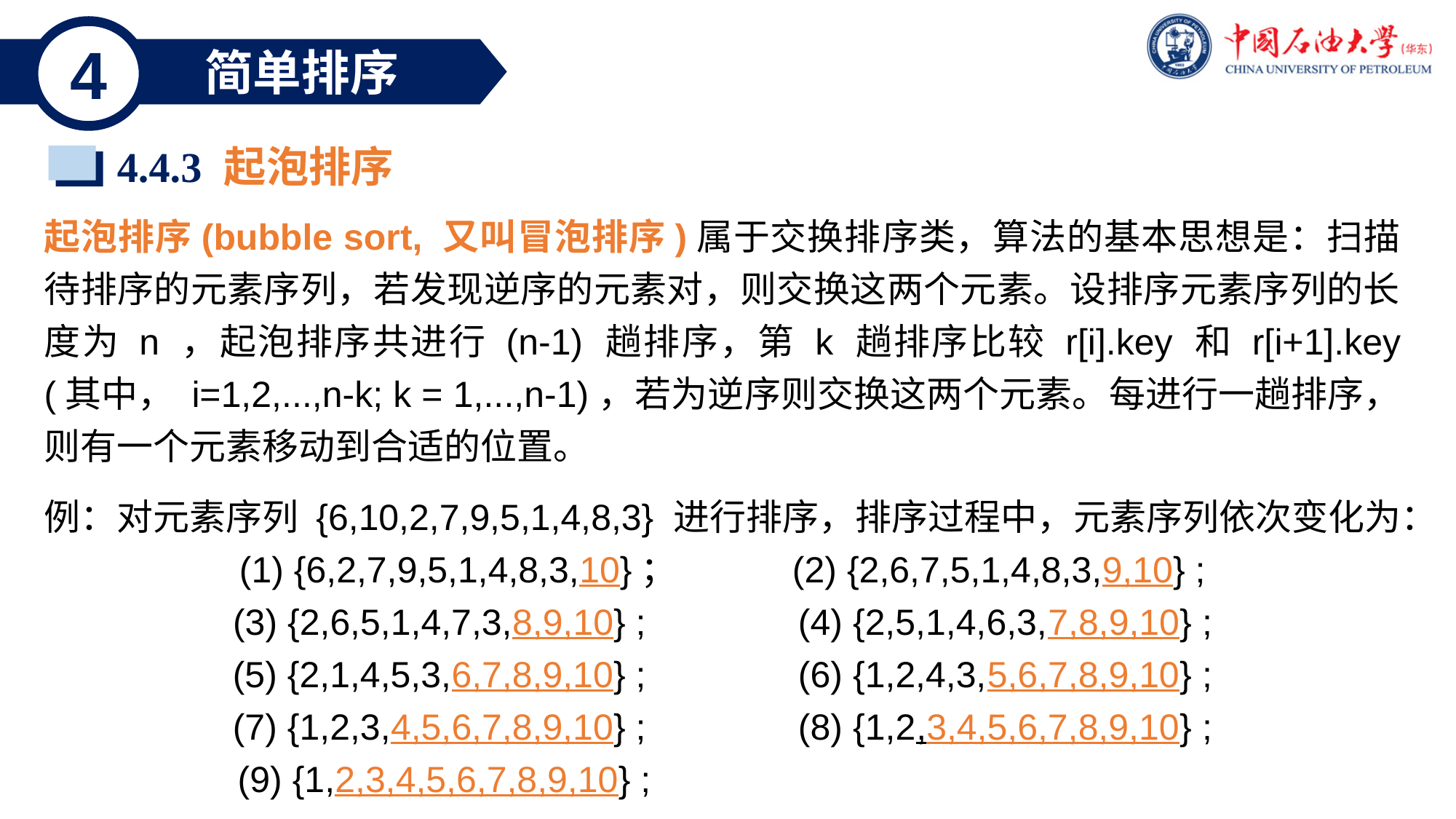

4
简单排序
4.4.3 起泡排序

起泡排序(bubble sort, 又叫冒泡排序)属于交换排序类，算法的基本思想是：扫描待排序的元素序列，若发现逆序的元素对，则交换这两个元素。设排序元素序列的长度为 n ，起泡排序共进行 (n-1) 趟排序，第 k 趟排序比较 r[i].key 和 r[i+1].key (其中， i=1,2,...,n-k; k = 1,...,n-1)，若为逆序则交换这两个元素。每进行一趟排序，则有一个元素移动到合适的位置。
例：对元素序列 {6,10,2,7,9,5,1,4,8,3} 进行排序，排序过程中，元素序列依次变化为：
{6,2,7,9,5,1,4,8,3,10}；             (2) {2,6,7,5,1,4,8,3,9,10} ;
(3) {2,6,5,1,4,7,3,8,9,10} ;               (4) {2,5,1,4,6,3,7,8,9,10} ;
(5) {2,1,4,5,3,6,7,8,9,10} ;               (6) {1,2,4,3,5,6,7,8,9,10} ;
(7) {1,2,3,4,5,6,7,8,9,10} ;               (8) {1,2,3,4,5,6,7,8,9,10} ;
                   (9) {1,2,3,4,5,6,7,8,9,10} ;